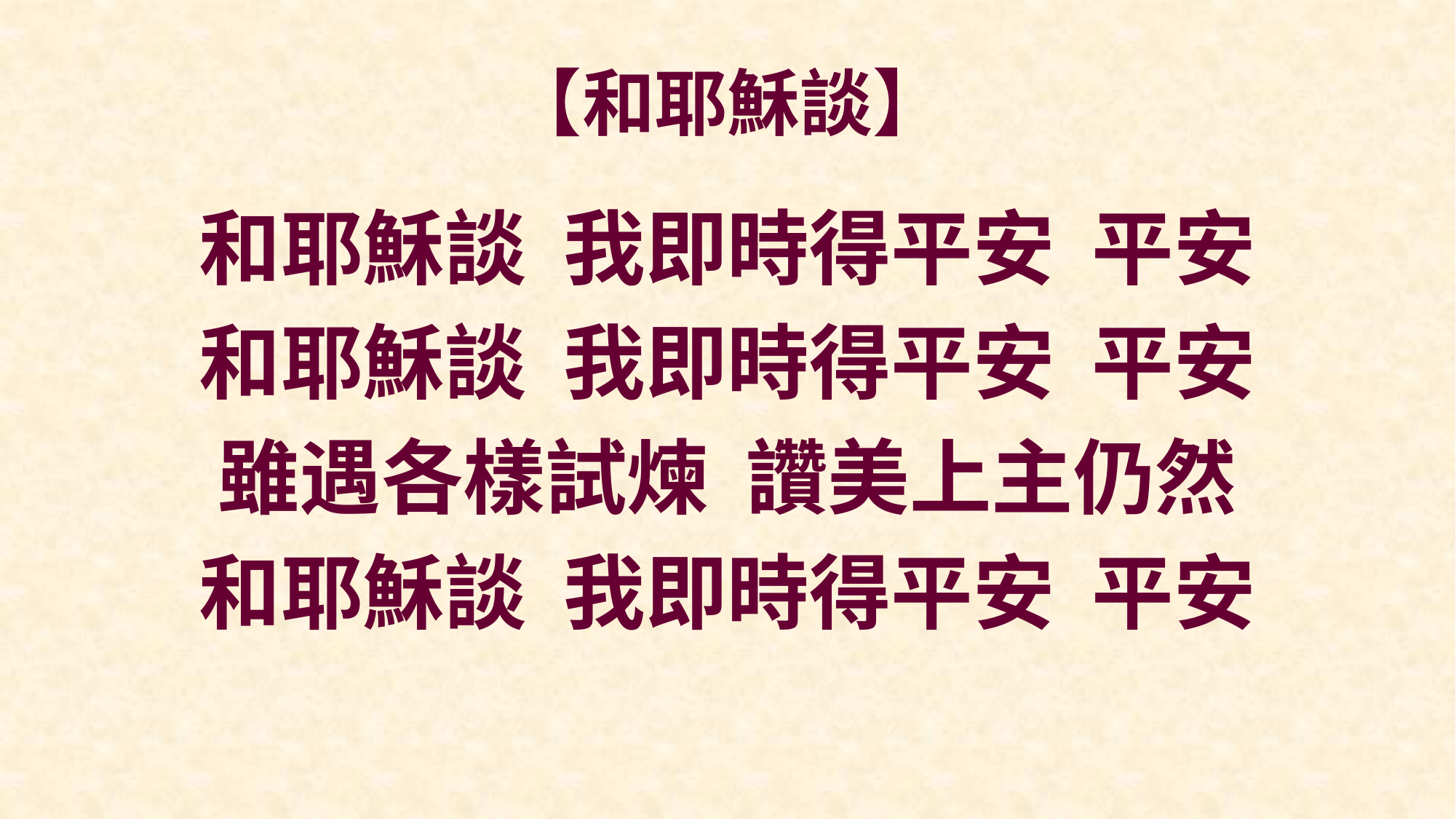

# 【和耶穌談】
和耶穌談  我即時得平安  平安
和耶穌談  我即時得平安  平安
雖遇各樣試煉  讚美上主仍然
和耶穌談  我即時得平安  平安